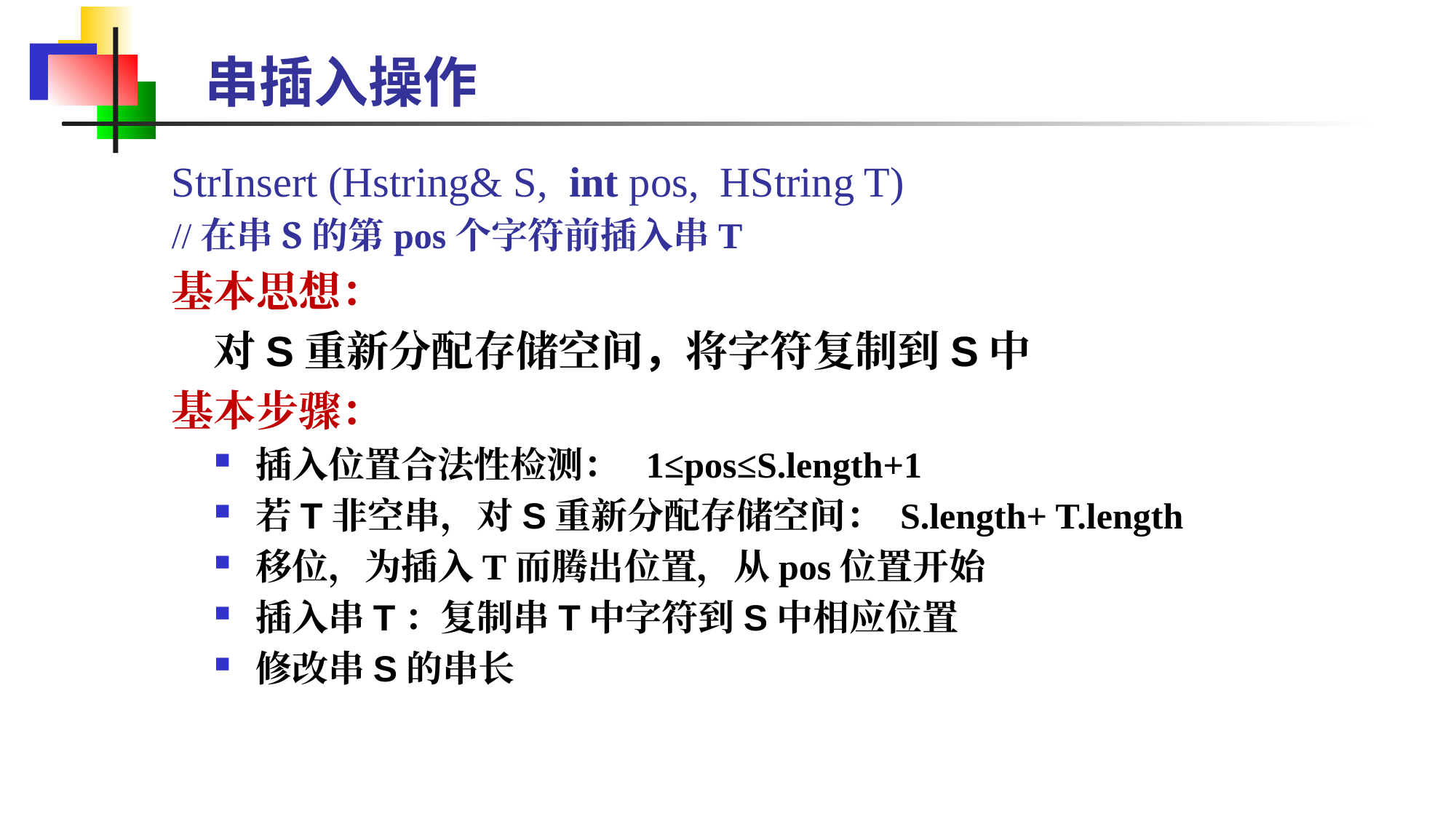

# 串插入操作
StrInsert (Hstring& S,  int pos,  HString T)
//在串S的第pos个字符前插入串T
基本思想：
   对S重新分配存储空间，将字符复制到S中
基本步骤：
插入位置合法性检测：  1≤pos≤S.length+1
若T非空串，对S重新分配存储空间： S.length+ T.length
移位，为插入T而腾出位置，从pos位置开始
插入串T：复制串T中字符到S中相应位置
修改串S的串长